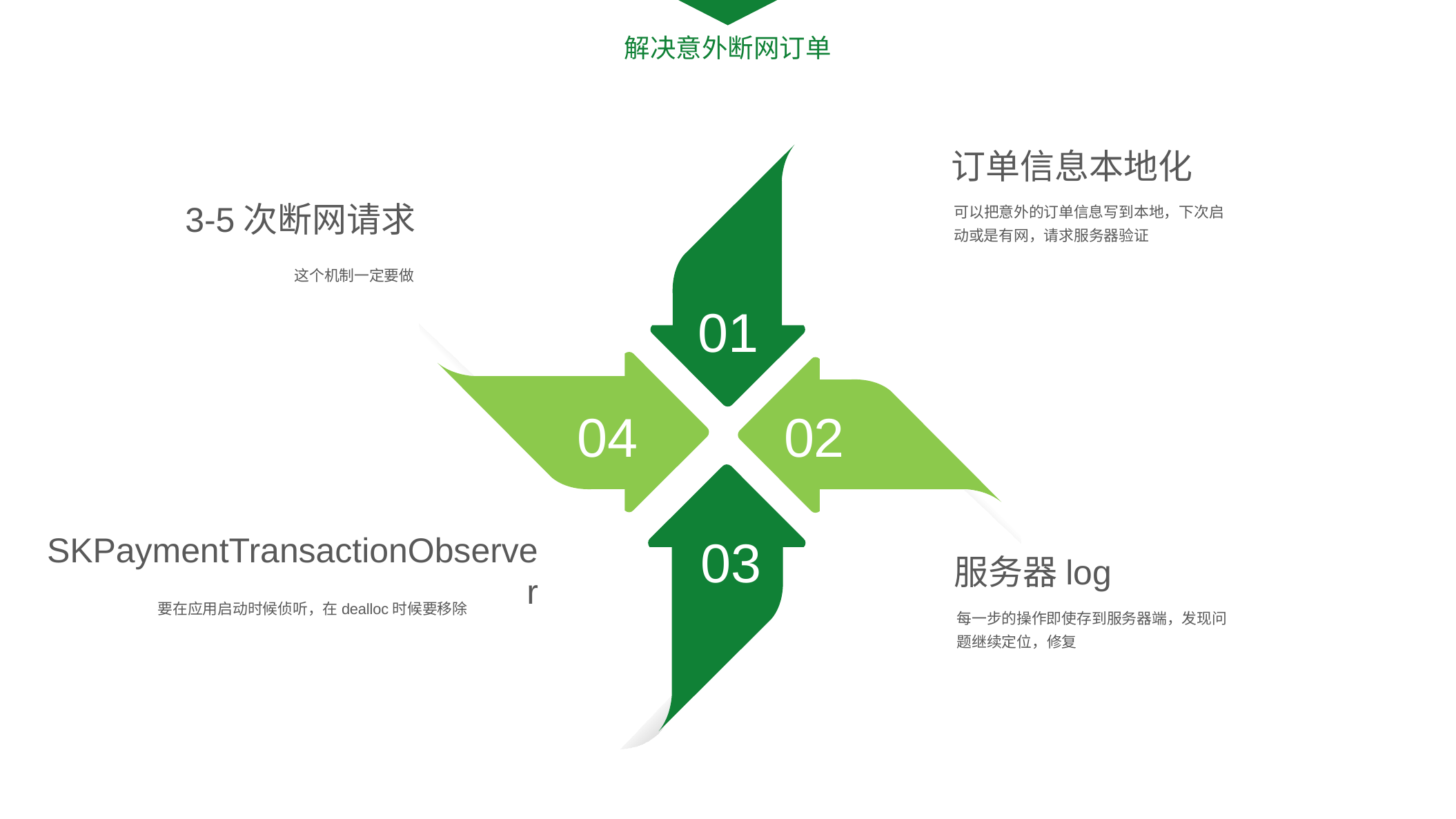

解决意外断网订单
订单信息本地化
可以把意外的订单信息写到本地，下次启动或是有网，请求服务器验证
3-5次断网请求

这个机制一定要做
01

04
02

03
SKPaymentTransactionObserver
服务器log
要在应用启动时候侦听，在dealloc时候要移除
每一步的操作即使存到服务器端，发现问题继续定位，修复